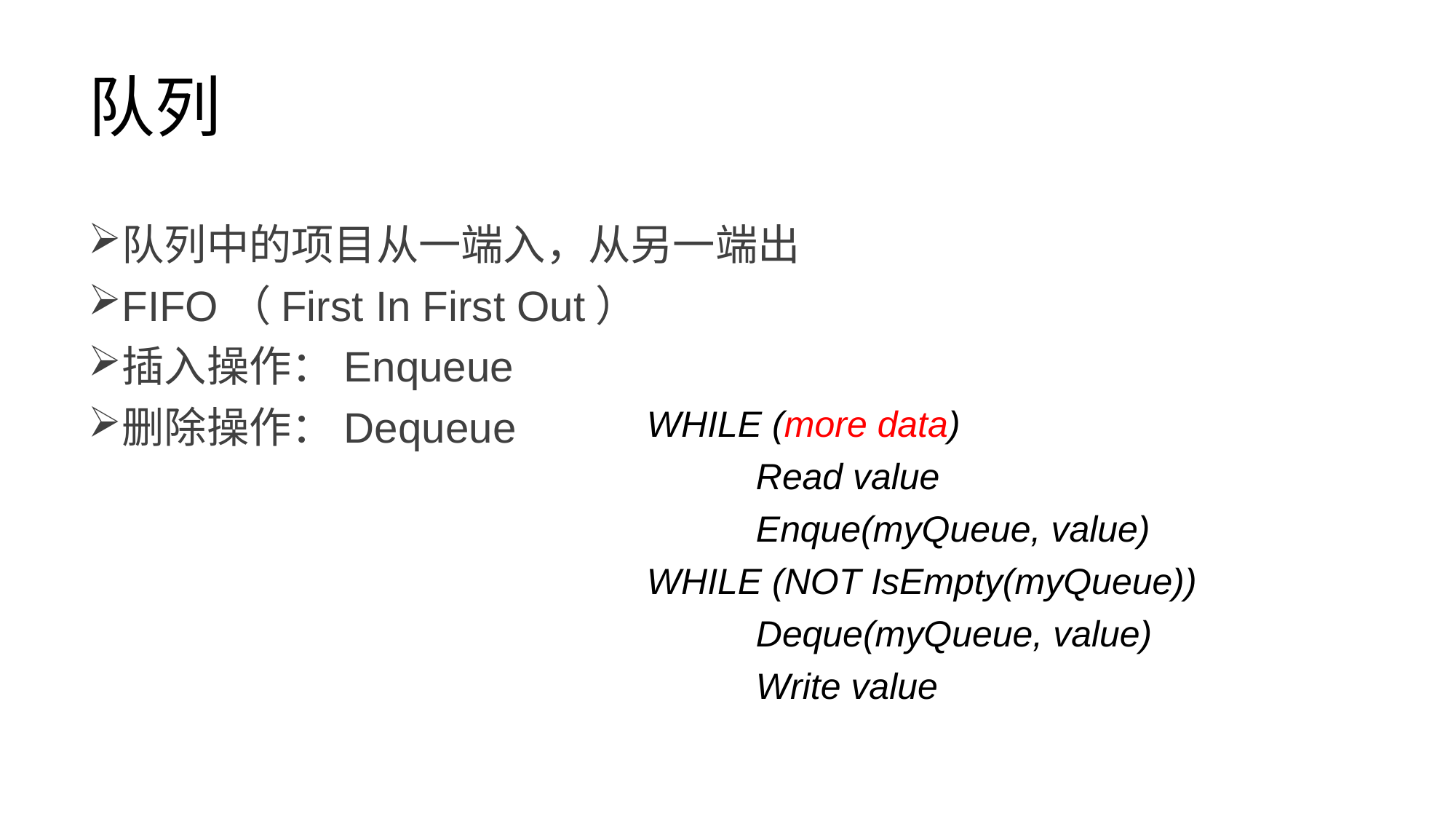

# 队列
队列中的项目从一端入，从另一端出
FIFO（First In First Out）
插入操作：Enqueue
删除操作：Dequeue

WHILE (more data)
	Read value
	Enque(myQueue, value)
WHILE (NOT IsEmpty(myQueue))
	Deque(myQueue, value)
	Write value